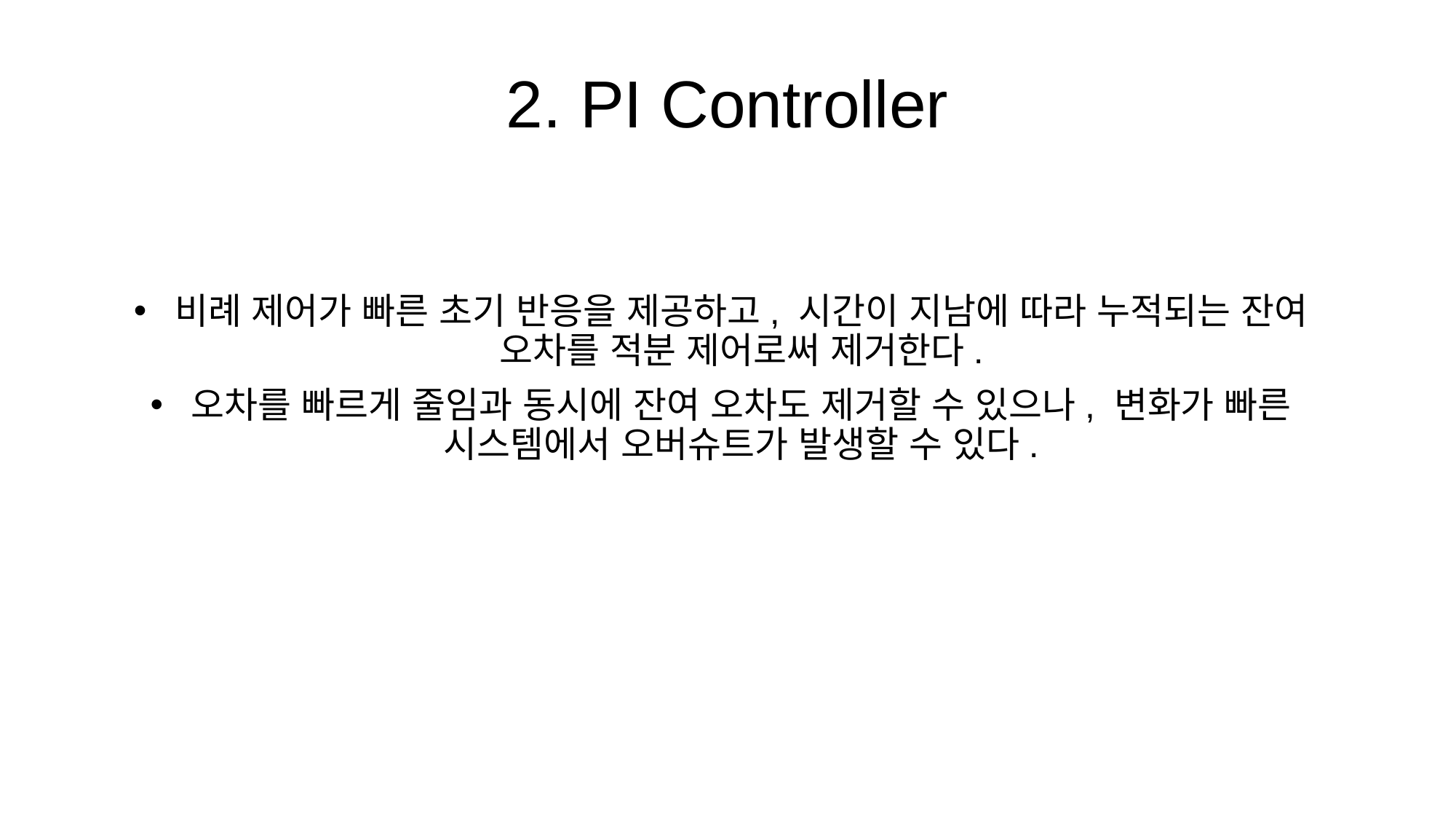

# 2. PI Controller
비례 제어가 빠른 초기 반응을 제공하고, 시간이 지남에 따라 누적되는 잔여 오차를 적분 제어로써 제거한다.
오차를 빠르게 줄임과 동시에 잔여 오차도 제거할 수 있으나, 변화가 빠른 시스템에서 오버슈트가 발생할 수 있다.